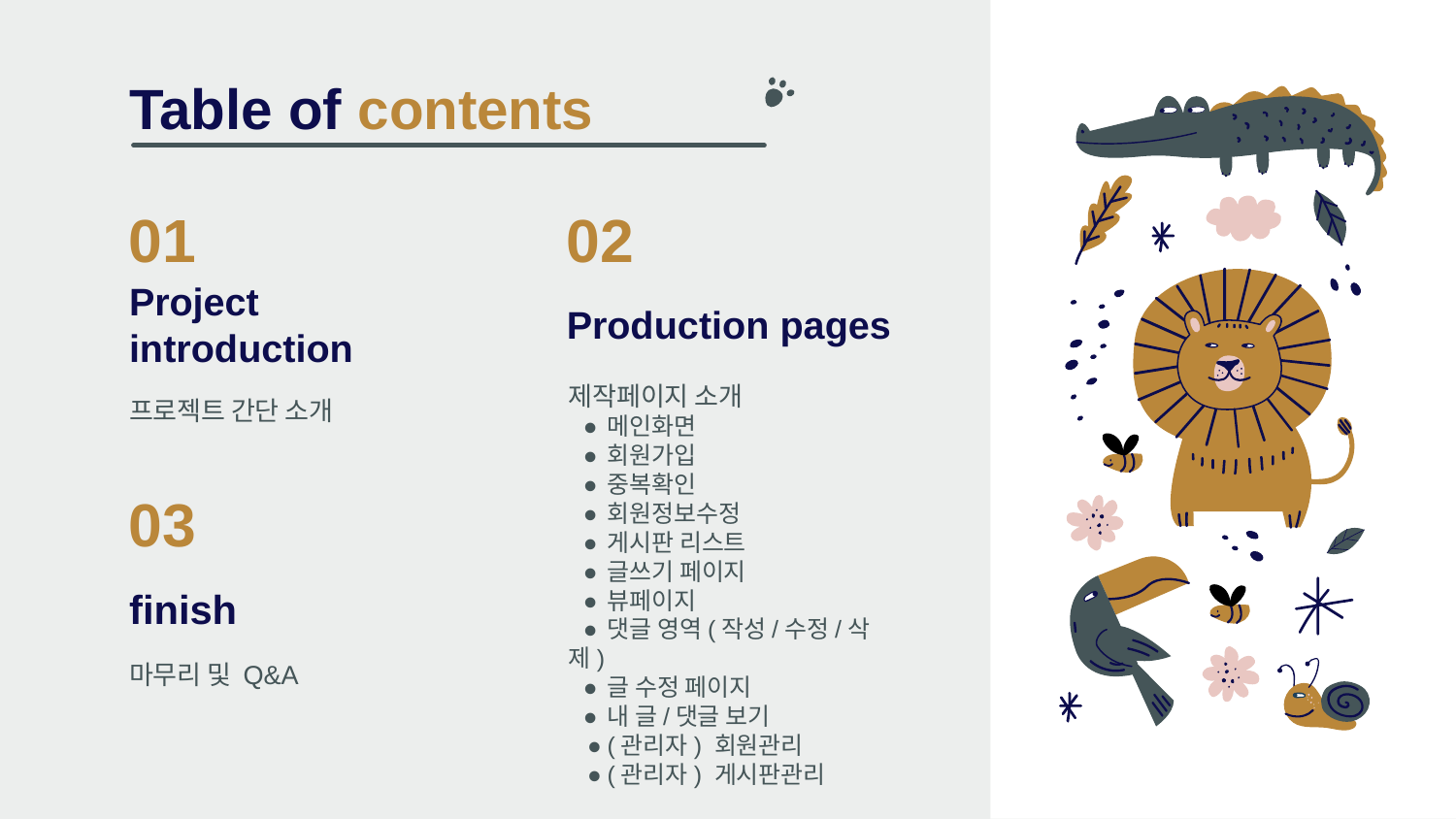

# Table of contents

01
02

Project
introduction
Production pages

프로젝트 간단 소개
제작페이지 소개
   ⦁ 메인화면
   ⦁ 회원가입
   ⦁ 중복확인
   ⦁ 회원정보수정
   ⦁ 게시판 리스트
   ⦁ 글쓰기 페이지
   ⦁ 뷰페이지
   ⦁ 댓글 영역(작성/수정/삭제)
   ⦁ 글 수정 페이지
   ⦁ 내 글/댓글 보기
   ⦁ (관리자) 회원관리
   ⦁ (관리자) 게시판관리

03

finish

마무리 및 Q&A